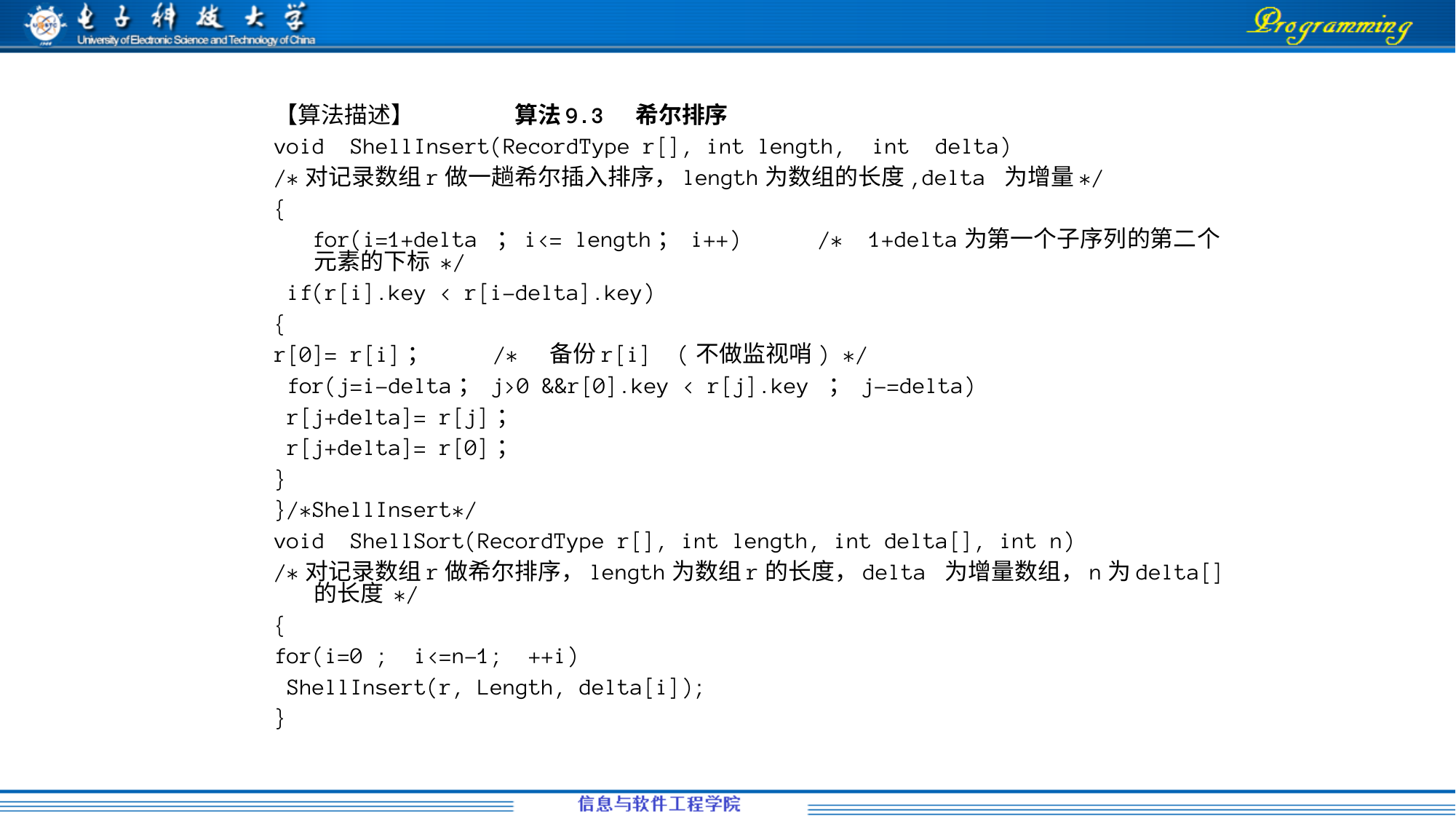

【算法描述】                   算法9.3  希尔排序
void  ShellInsert(RecordType r[], int length,  int  delta)
/*对记录数组r做一趟希尔插入排序，length为数组的长度,delta 为增量*/
{
   for(i=1+delta ；i<= length； i++)      /*  1+delta为第一个子序列的第二个元素的下标 */
 if(r[i].key < r[i-delta].key)
{
r[0]= r[i]；           /*  备份r[i]  (不做监视哨) */
 for(j=i-delta； j>0 &&r[0].key < r[j].key ； j-=delta)
 r[j+delta]= r[j]；
 r[j+delta]= r[0]；
}
}/*ShellInsert*/
void  ShellSort(RecordType r[], int length, int delta[], int n)
/*对记录数组r做希尔排序，length为数组r的长度，delta 为增量数组，n为delta[]的长度 */
{
for(i=0 ;  i<=n-1;  ++i)
 ShellInsert(r, Length, delta[i]);
}